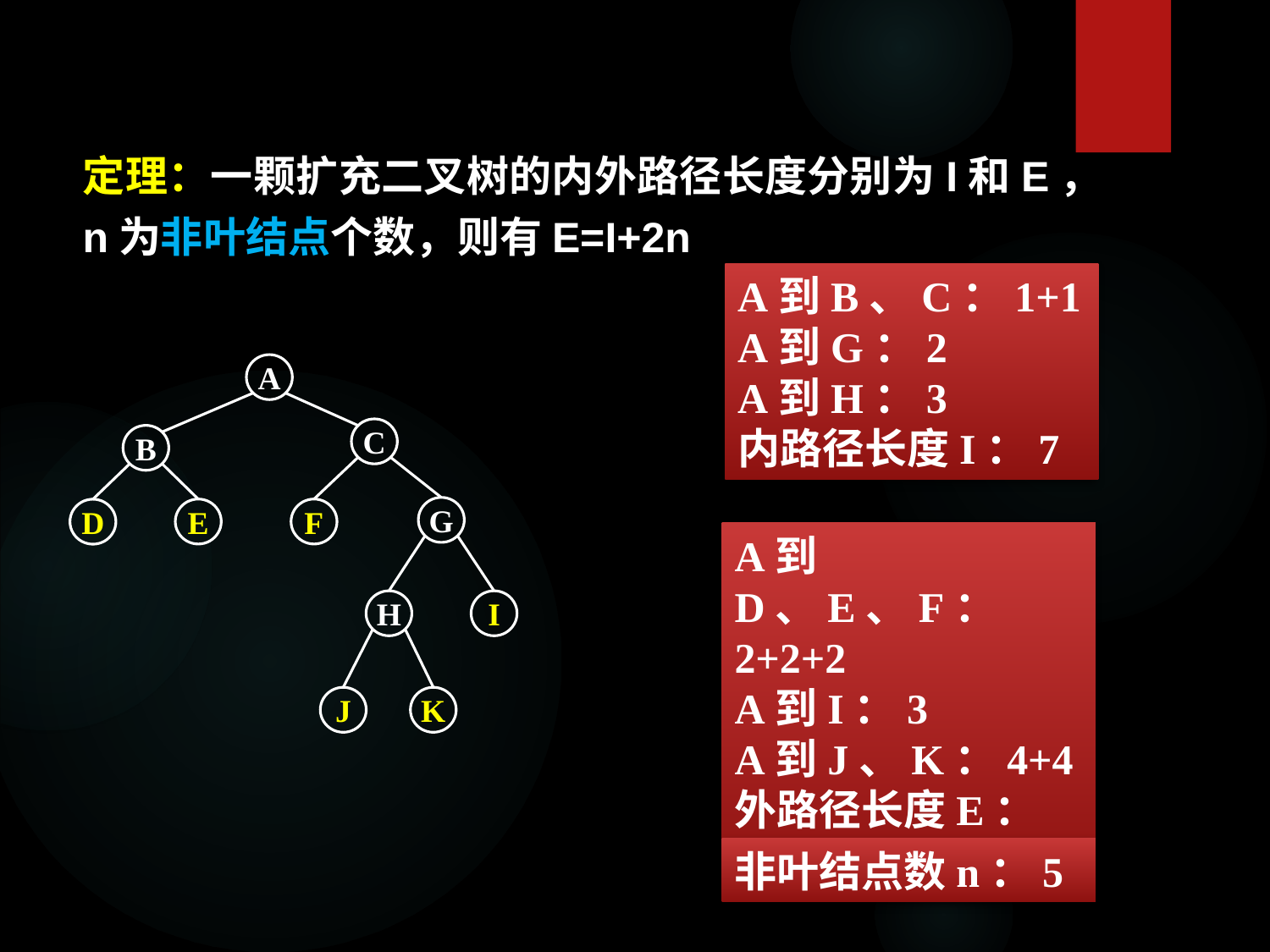

定理：一颗扩充二叉树的内外路径长度分别为I和E，n为非叶结点个数，则有E=I+2n
A到B、C：1+1
A到G：2
A到H：3
内路径长度I：7
A
C
B
G
E
F
D
H
I
J
K
A到D、E、F：2+2+2
A到I：3
A到J、K：4+4
外路径长度E：17
非叶结点数n：5